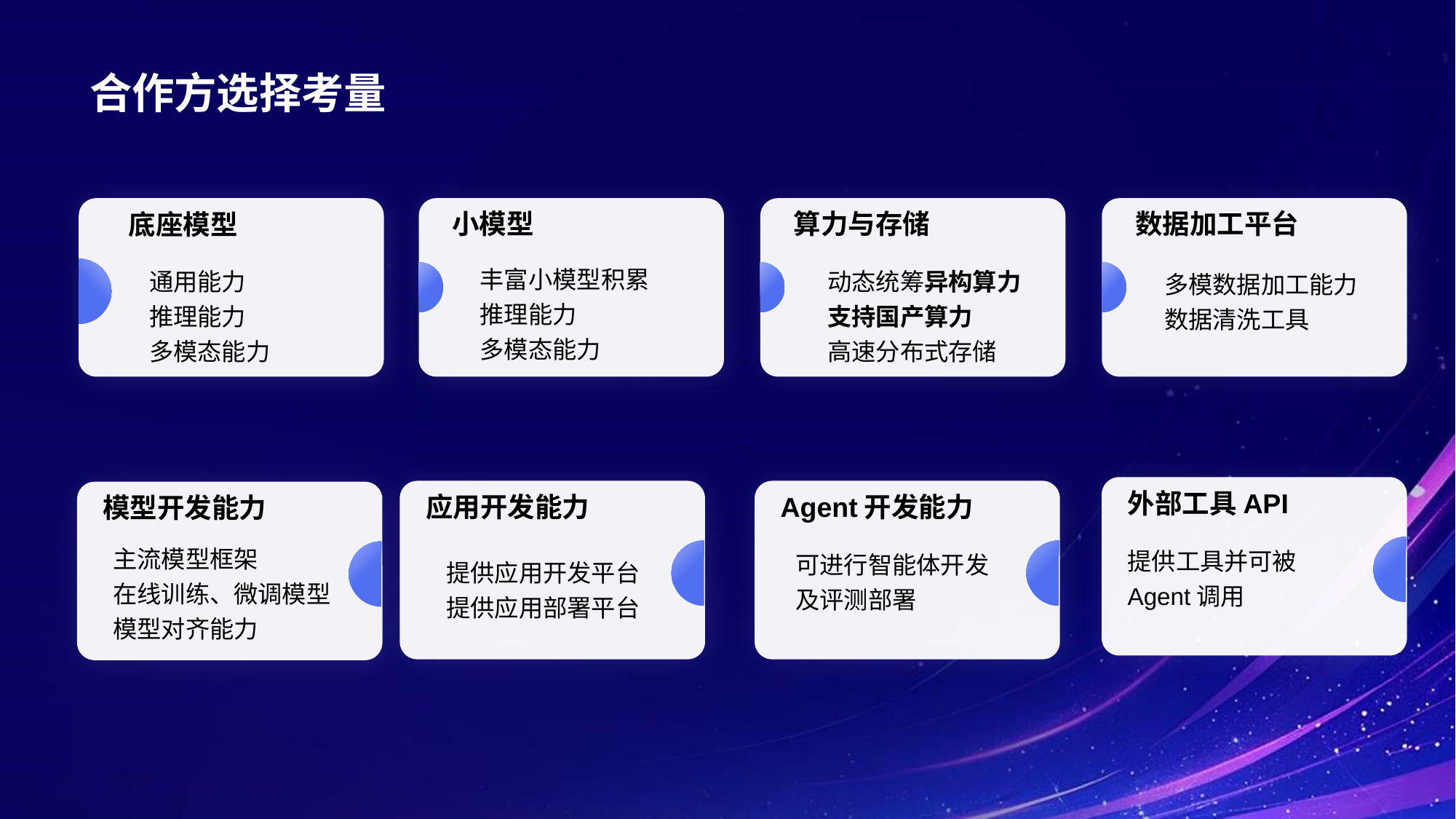

# 合作方选择考量
小模型

丰富小模型积累
推理能力
多模态能力

算力与存储

动态统筹异构算力
支持国产算力
高速分布式存储

数据加工平台

多模数据加工能力
数据清洗工具

底座模型

通用能力
推理能力
多模态能力

外部工具API
应用开发能力
Agent开发能力
模型开发能力

主流模型框架
在线训练、微调模型
模型对齐能力
提供工具并可被Agent调用

可进行智能体开发
及评测部署

提供应用开发平台
提供应用部署平台